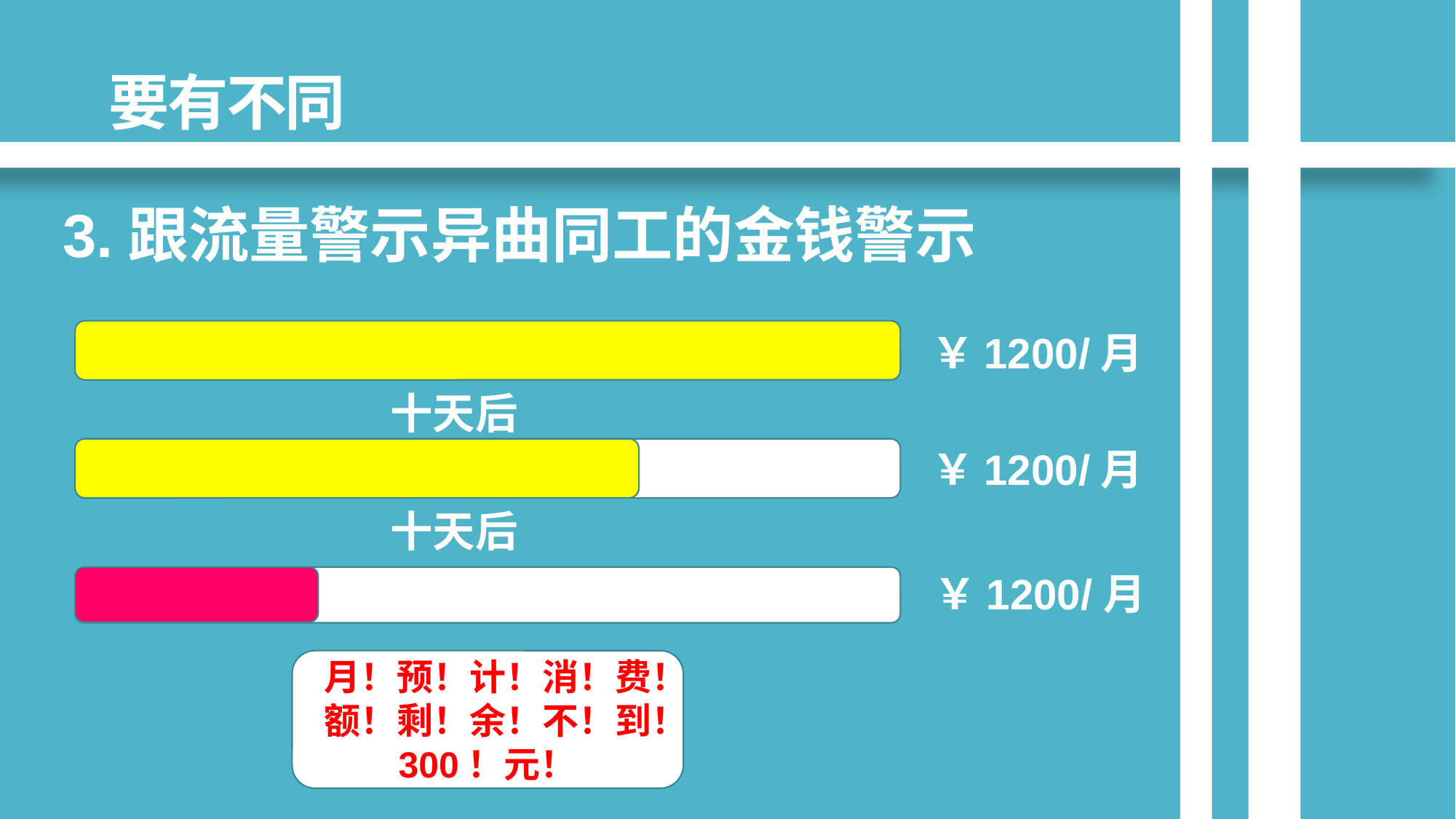

# 要有不同

3.跟流量警示异曲同工的金钱警示

￥1200/月
十天后
￥1200/月

十天后
￥1200/月

月！预！计！消！费！额！剩！余！不！到！300！元！